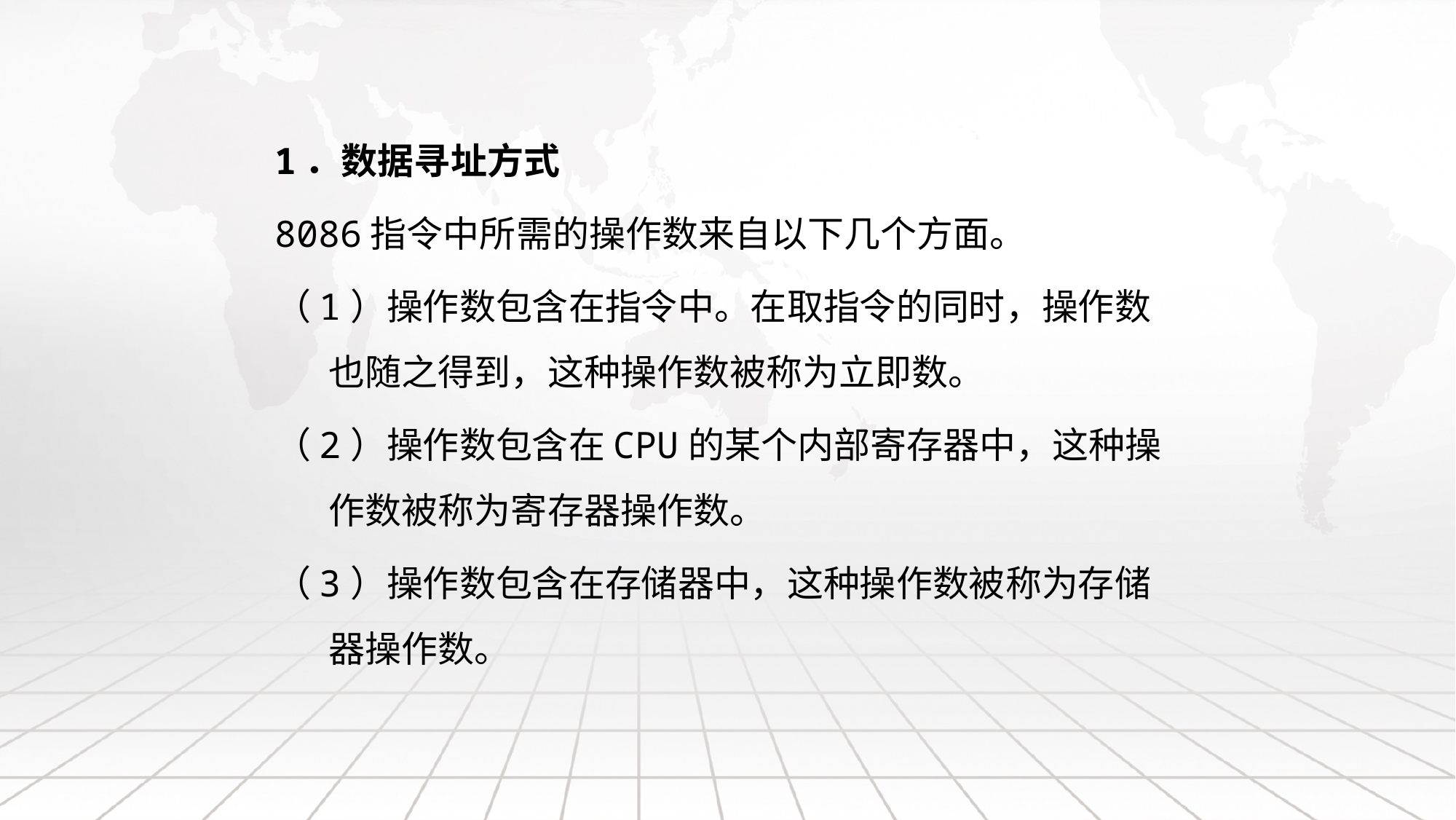

1．数据寻址方式
8086指令中所需的操作数来自以下几个方面。
（1）操作数包含在指令中。在取指令的同时，操作数也随之得到，这种操作数被称为立即数。
（2）操作数包含在CPU的某个内部寄存器中，这种操作数被称为寄存器操作数。
（3）操作数包含在存储器中，这种操作数被称为存储器操作数。